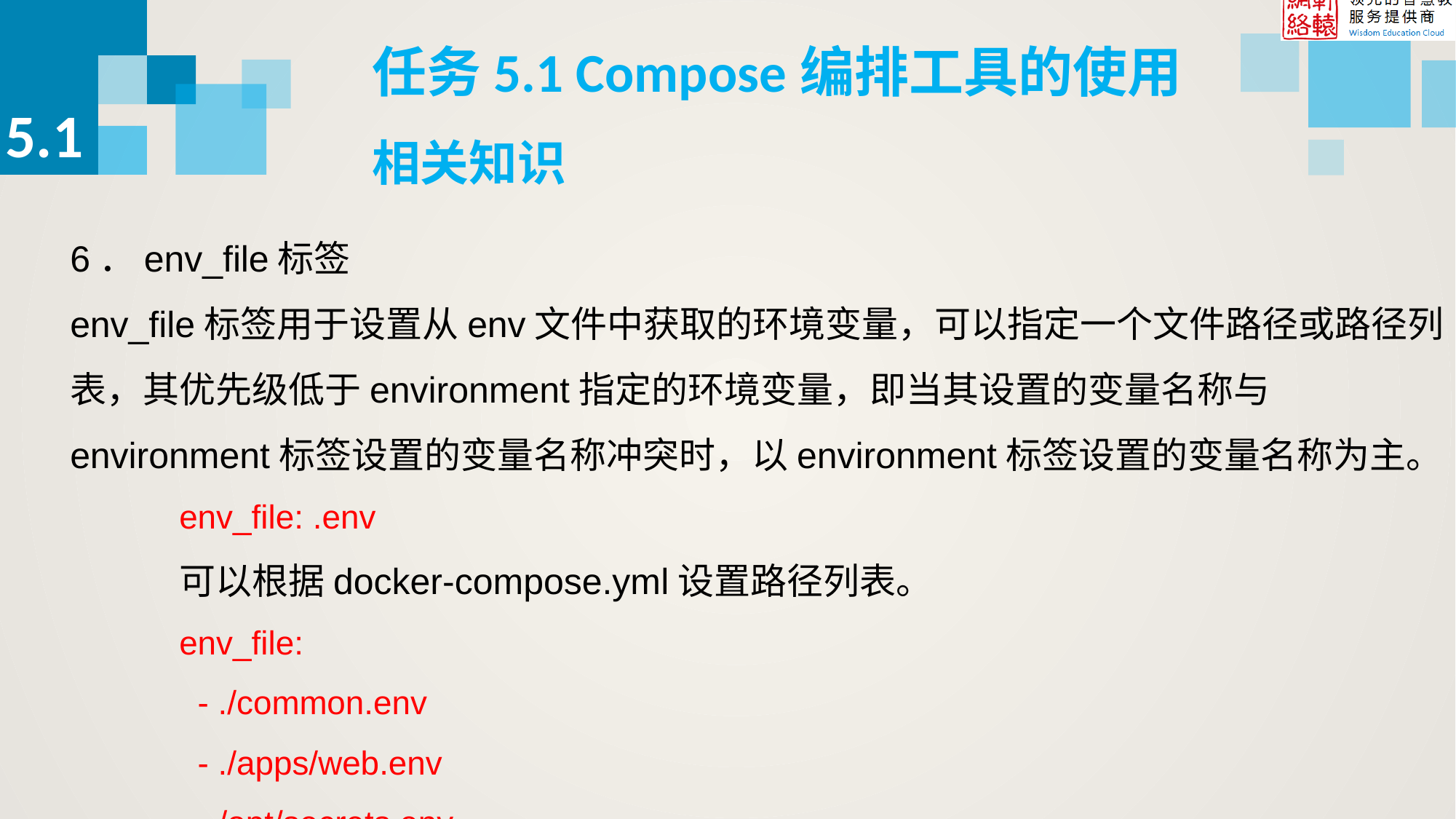

任务5.1 Compose编排工具的使用
5.1
相关知识
6．env_file标签
env_file标签用于设置从env文件中获取的环境变量，可以指定一个文件路径或路径列表，其优先级低于environment指定的环境变量，即当其设置的变量名称与environment标签设置的变量名称冲突时，以environment标签设置的变量名称为主。
env_file: .env
可以根据docker-compose.yml设置路径列表。
env_file:
  - ./common.env
  - ./apps/web.env
  - /opt/secrets.env